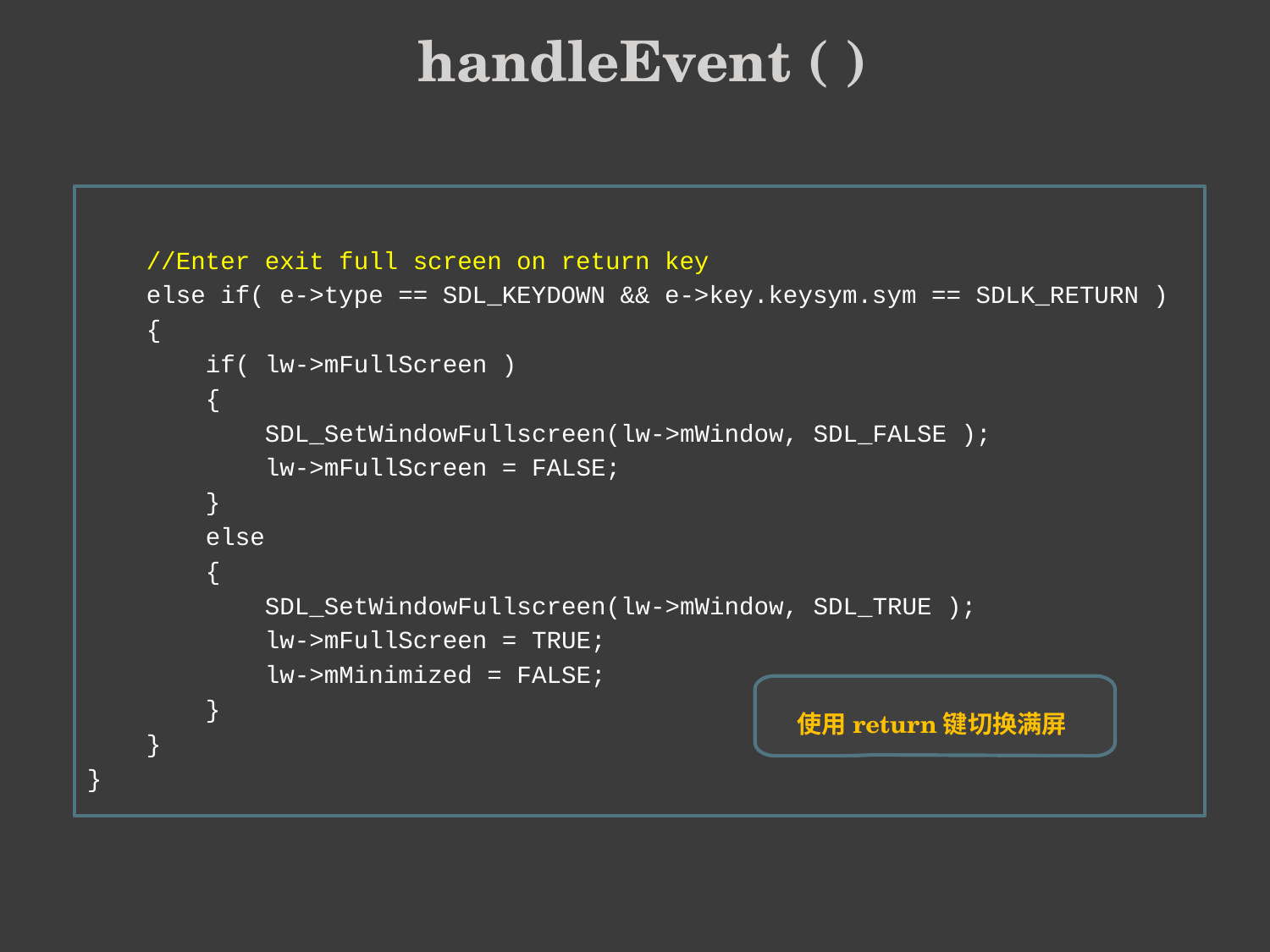

handleEvent ( )

    //Enter exit full screen on return key
    else if( e->type == SDL_KEYDOWN && e->key.keysym.sym == SDLK_RETURN )
    {
        if( lw->mFullScreen )
        {
            SDL_SetWindowFullscreen(lw->mWindow, SDL_FALSE );
            lw->mFullScreen = FALSE;
        }
        else
        {
            SDL_SetWindowFullscreen(lw->mWindow, SDL_TRUE );
            lw->mFullScreen = TRUE;
            lw->mMinimized = FALSE;
        }
    }
}
使用return键切换满屏